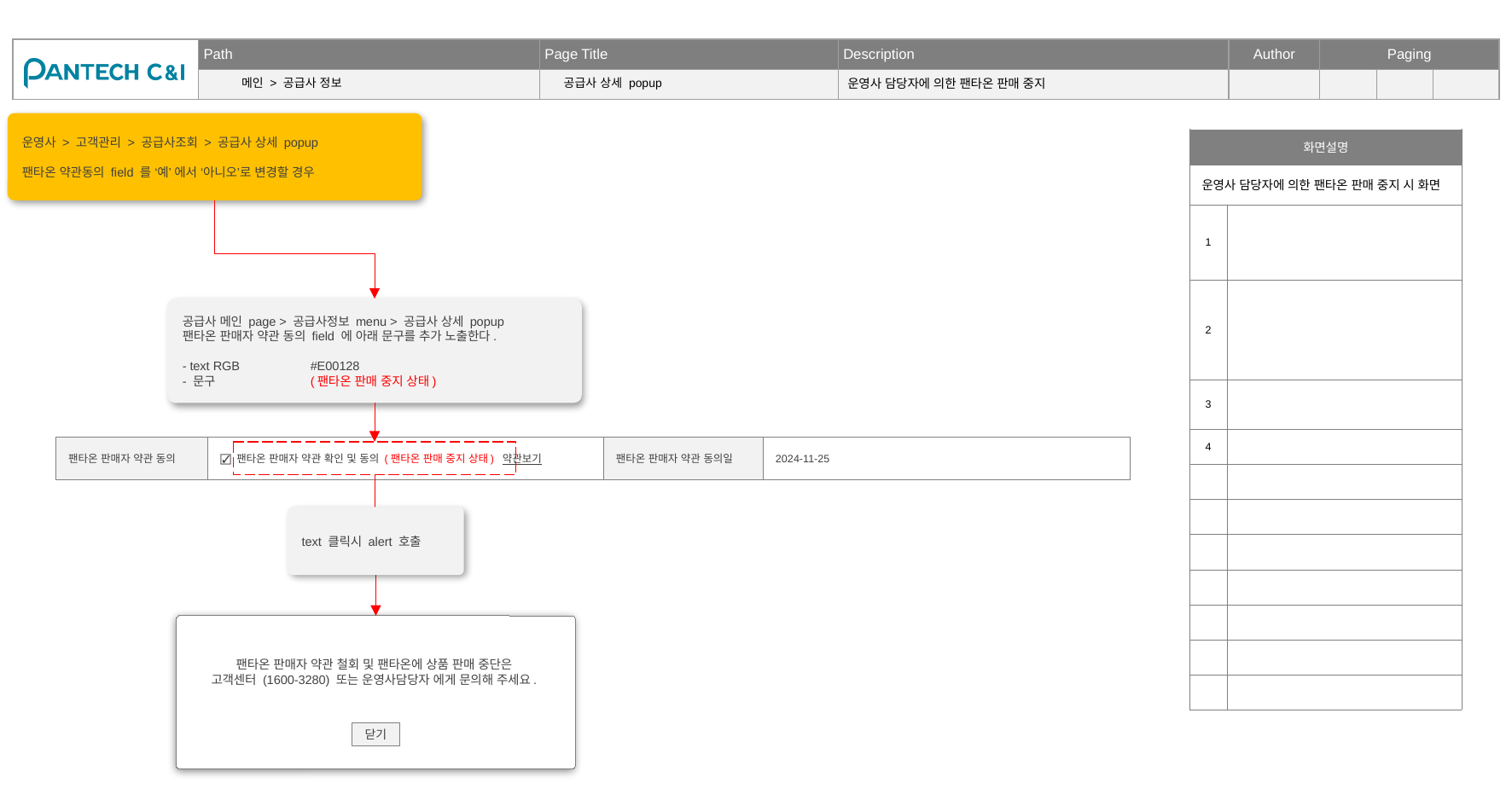

메인 > 공급사 정보
공급사 상세 popup
운영사 담당자에 의한 팬타온 판매 중지
운영사 > 고객관리 > 공급사조회 > 공급사 상세 popup

팬타온 약관동의 field 를 ‘예’ 에서 ‘아니오’로 변경할 경우
| 화면설명 |  |
| --- | --- |
| 운영사 담당자에 의한 팬타온 판매 중지 시 화면 |  |
| 1 |  |
| 2 |  |
| 3 |  |
| 4 |  |
|  |  |
|  |  |
|  |  |
|  |  |
|  |  |
|  |  |
|  |  |
공급사 메인 page > 공급사정보 menu > 공급사 상세 popup
팬타온 판매자 약관 동의 field 에 아래 문구를 추가 노출한다.

- text RGB	#E00128
- 문구 	(팬타온 판매 중지 상태)
팬타온 판매자 약관 동의
☑️ 팬타온 판매자 약관 확인 및 동의 (팬타온 판매 중지 상태)  약관보기
팬타온 판매자 약관 동의일
2024-11-25

text 클릭시 alert 호출

팬타온 판매자 약관 철회 및 팬타온에 상품 판매 중단은
고객센터 (1600-3280) 또는 운영사담당자 에게 문의해 주세요.
닫기